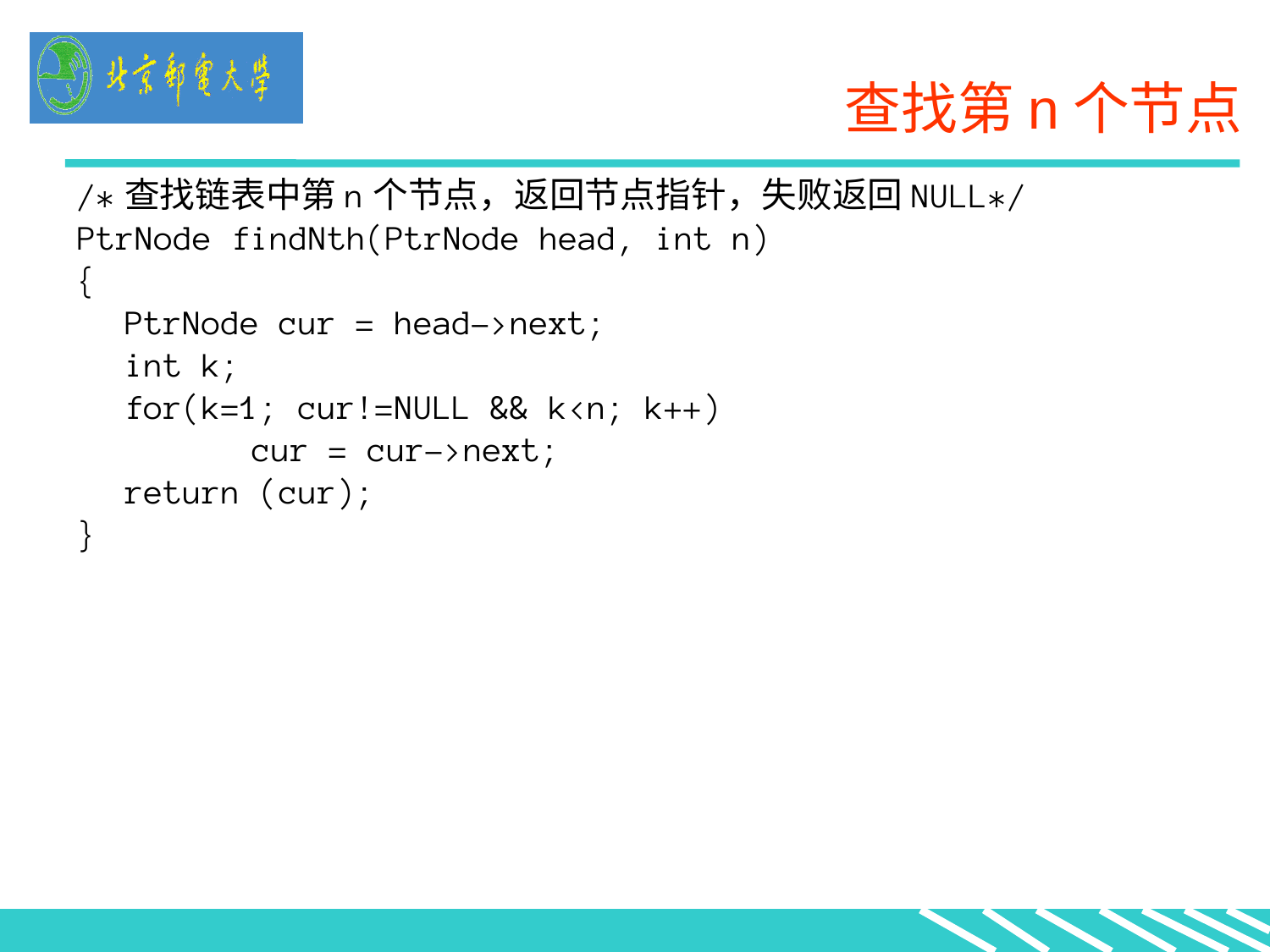

# 查找第n个节点
/*查找链表中第n个节点，返回节点指针，失败返回NULL*/
PtrNode findNth(PtrNode head, int n)
{
	PtrNode cur = head->next;
	int k;
  	for(k=1; cur!=NULL && k<n; k++)
  		cur = cur->next;
	return (cur);
}